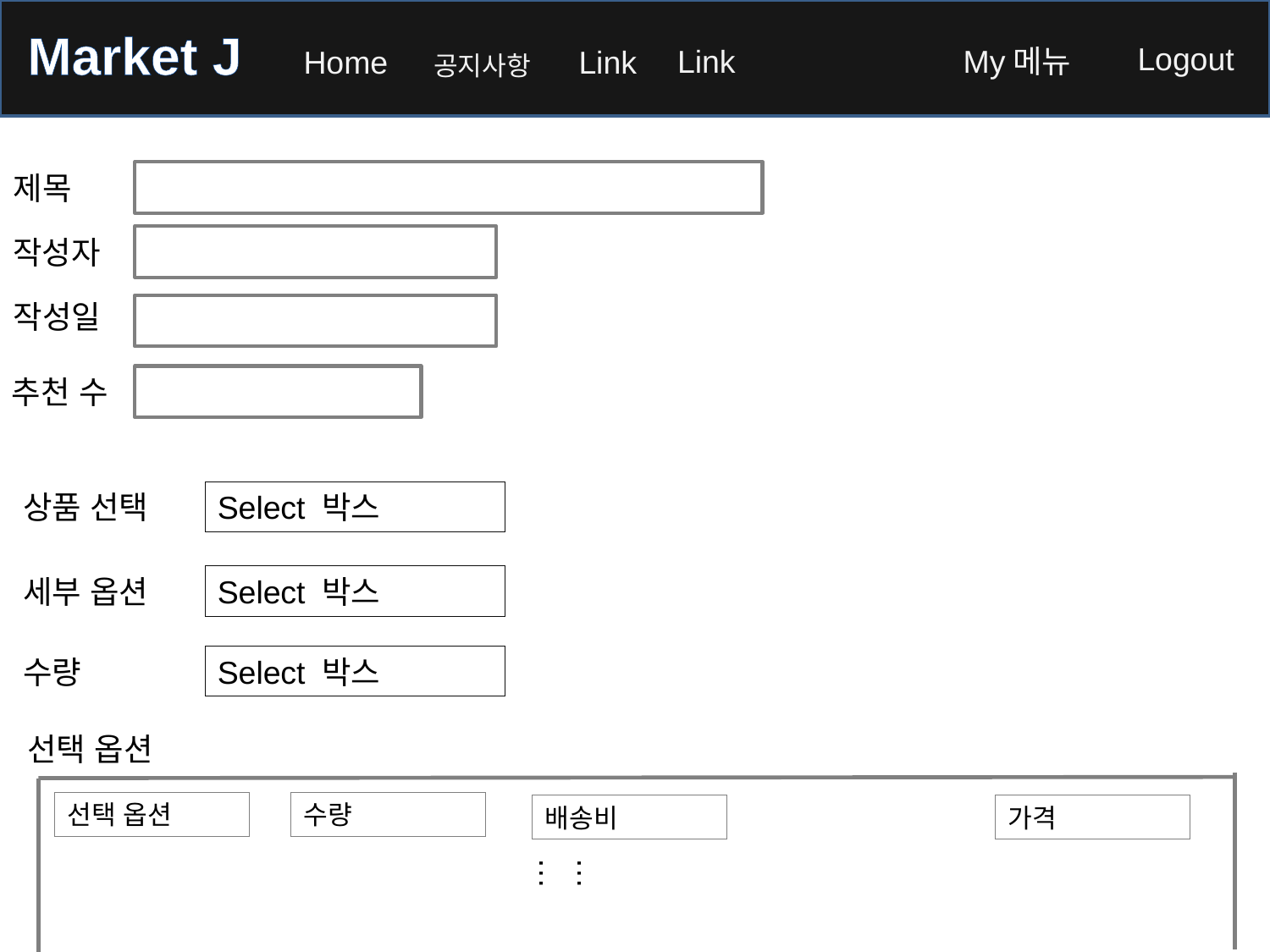

Market J
Logout
Link
My메뉴
Home
Link
공지사항
상품 링크 클릭 시
1/3 page
제목

작성자

작성일

추천 수

상품 선택
Select 박스
세부 옵션
Select 박스
수량
Select 박스
선택 옵션
선택 옵션
수량
배송비
가격
……